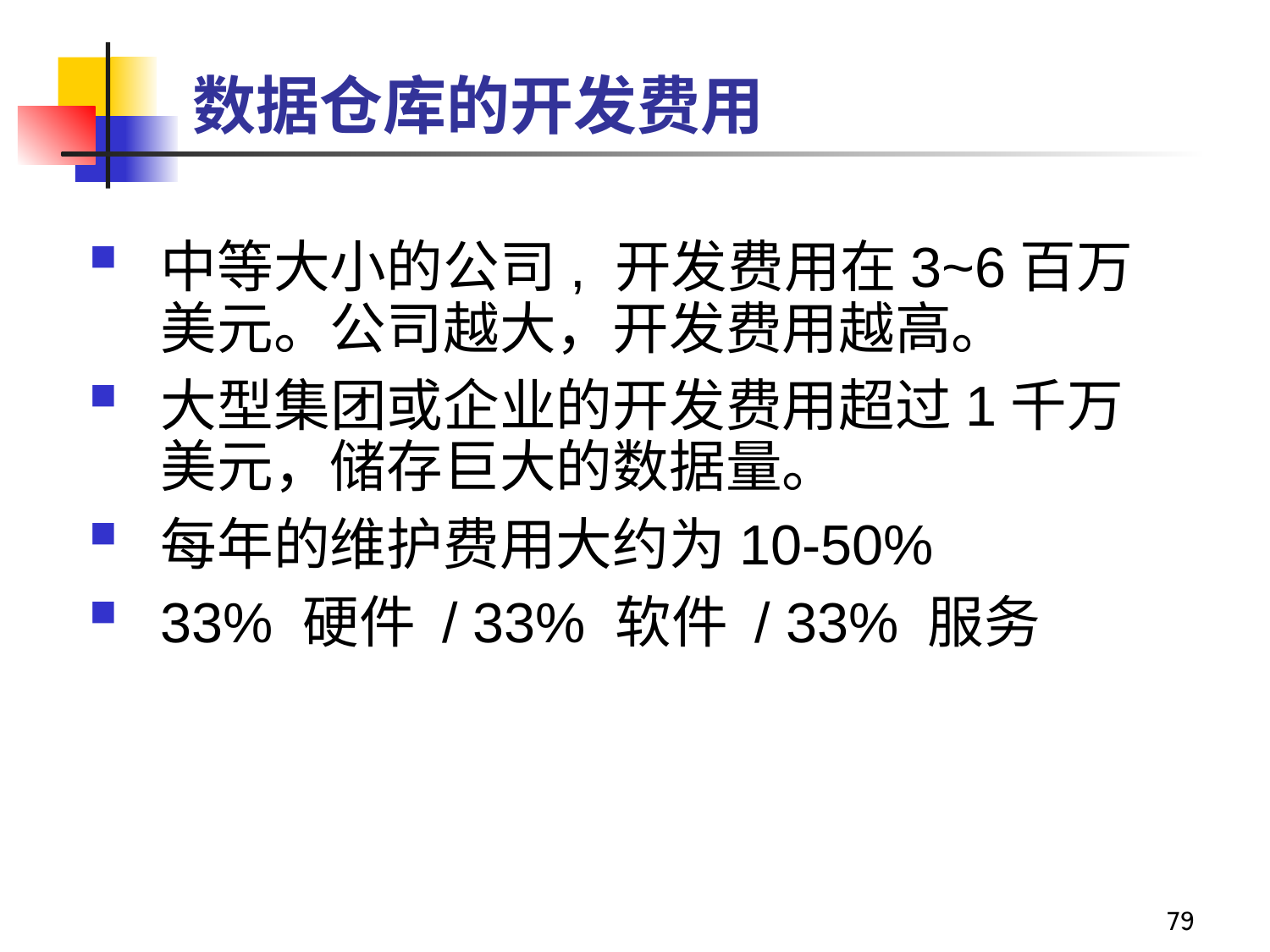

# 数据仓库的开发费用
中等大小的公司, 开发费用在3~6百万美元。公司越大，开发费用越高。
大型集团或企业的开发费用超过1千万美元，储存巨大的数据量。
每年的维护费用大约为10-50%
33% 硬件 / 33% 软件 / 33% 服务
79